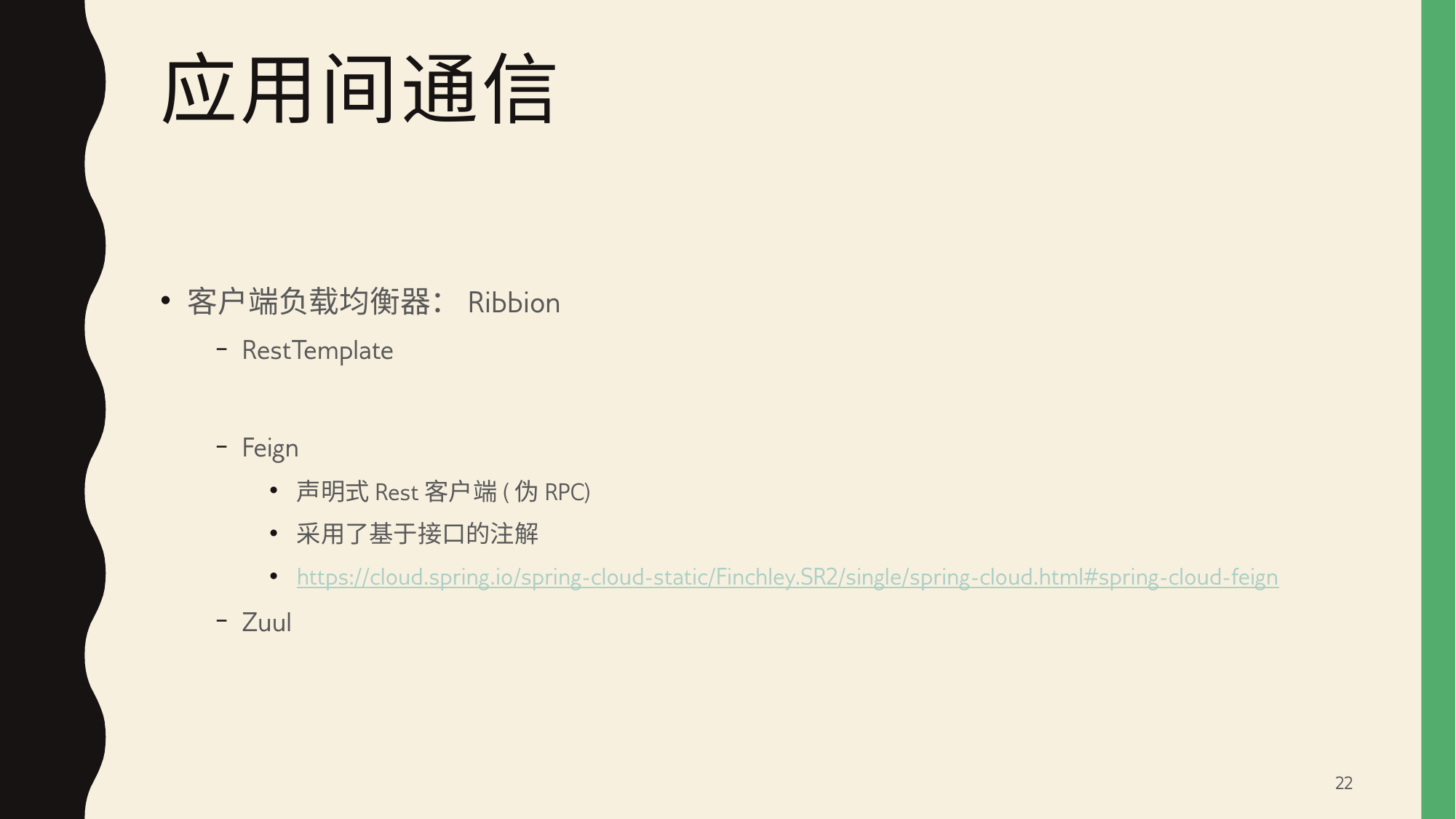

# 应用间通信
客户端负载均衡器：Ribbion
RestTemplate

Feign
声明式Rest客户端(伪RPC)
采用了基于接口的注解
https://cloud.spring.io/spring-cloud-static/Finchley.SR2/single/spring-cloud.html#spring-cloud-feign
Zuul
22